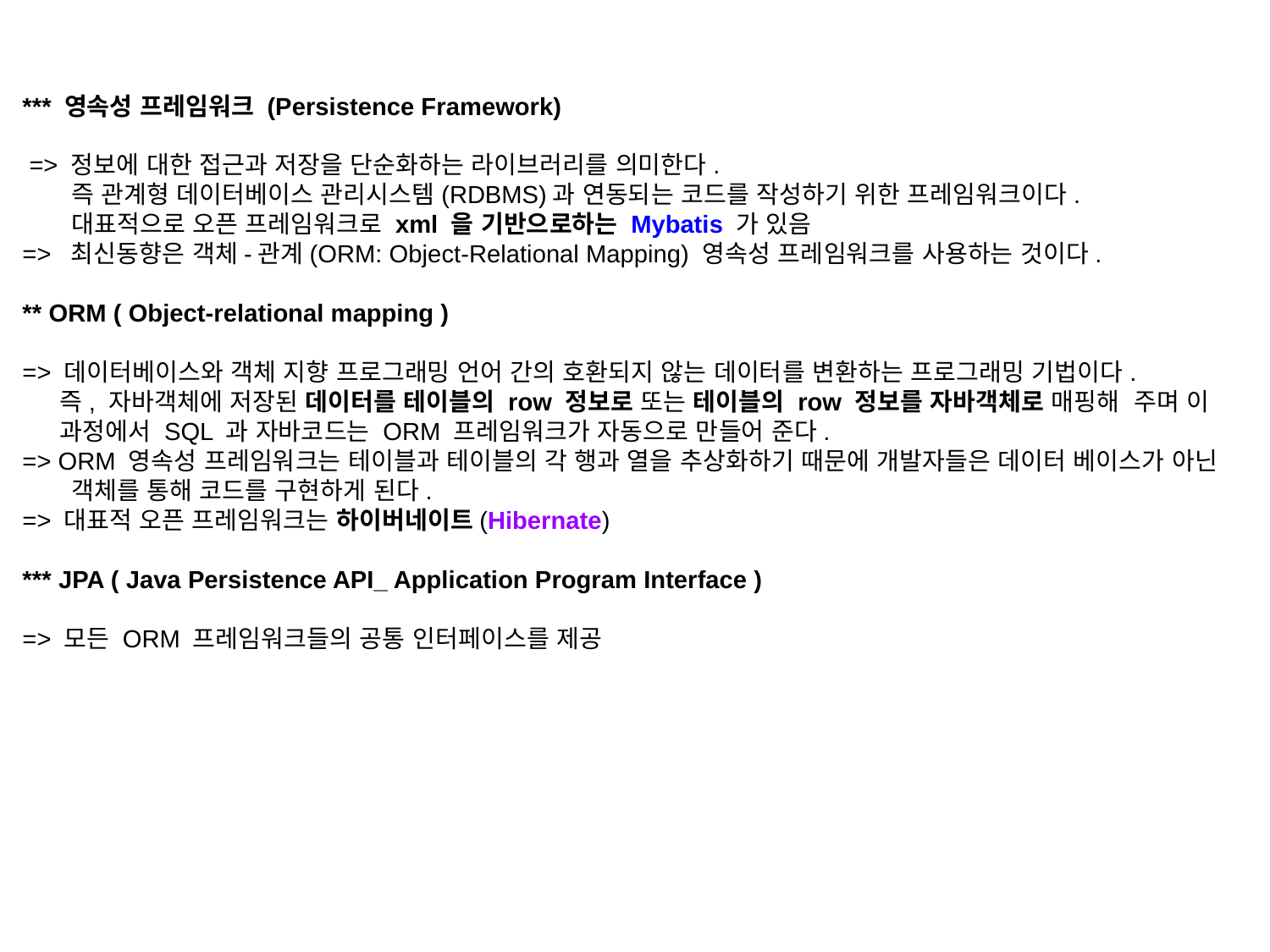

*** 영속성 프레임워크 (Persistence Framework)
 => 정보에 대한 접근과 저장을 단순화하는 라이브러리를 의미한다.
즉 관계형 데이터베이스 관리시스템(RDBMS)과 연동되는 코드를 작성하기 위한 프레임워크이다.
대표적으로 오픈 프레임워크로 xml 을 기반으로하는 Mybatis 가 있음
=>  최신동향은 객체-관계(ORM: Object-Relational Mapping) 영속성 프레임워크를 사용하는 것이다.

** ORM ( Object-relational mapping )
=> 데이터베이스와 객체 지향 프로그래밍 언어 간의 호환되지 않는 데이터를 변환하는 프로그래밍 기법이다.
즉, 자바객체에 저장된 데이터를 테이블의 row 정보로 또는 테이블의 row 정보를 자바객체로 매핑해  주며 이 과정에서 SQL 과 자바코드는 ORM 프레임워크가 자동으로 만들어 준다.
=> ORM 영속성 프레임워크는 테이블과 테이블의 각 행과 열을 추상화하기 때문에 개발자들은 데이터 베이스가 아닌 객체를 통해 코드를 구현하게 된다.
=> 대표적 오픈 프레임워크는 하이버네이트(Hibernate)

*** JPA ( Java Persistence API_ Application Program Interface )
=> 모든 ORM 프레임워크들의 공통 인터페이스를 제공